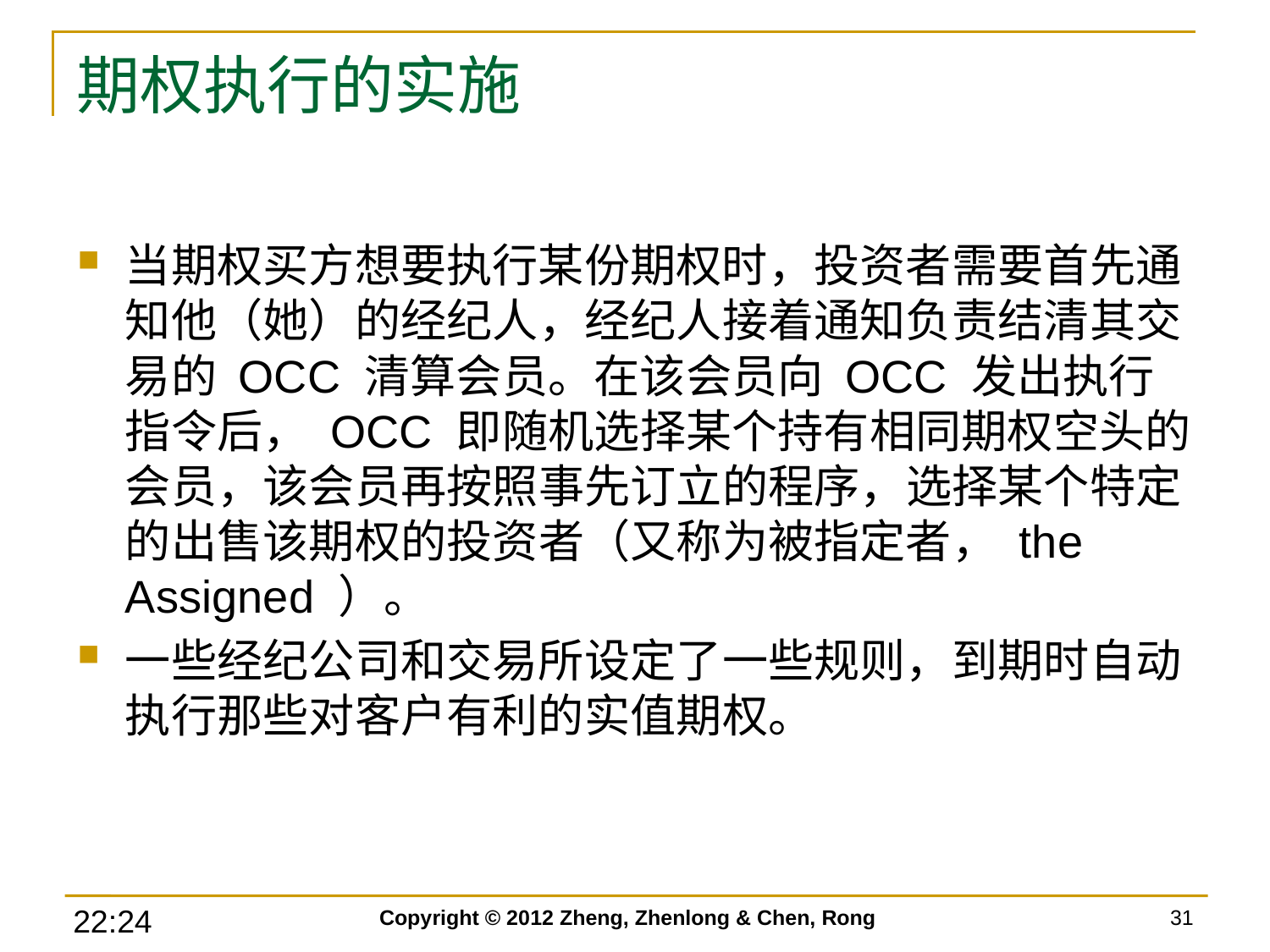

# 期权执行的实施

当期权买方想要执行某份期权时，投资者需要首先通知他（她）的经纪人，经纪人接着通知负责结清其交易的 OCC 清算会员。在该会员向 OCC 发出执行指令后， OCC 即随机选择某个持有相同期权空头的会员，该会员再按照事先订立的程序，选择某个特定的出售该期权的投资者（又称为被指定者， the Assigned ）。
一些经纪公司和交易所设定了一些规则，到期时自动执行那些对客户有利的实值期权。
Copyright © 2012 Zheng, Zhenlong & Chen, Rong
31